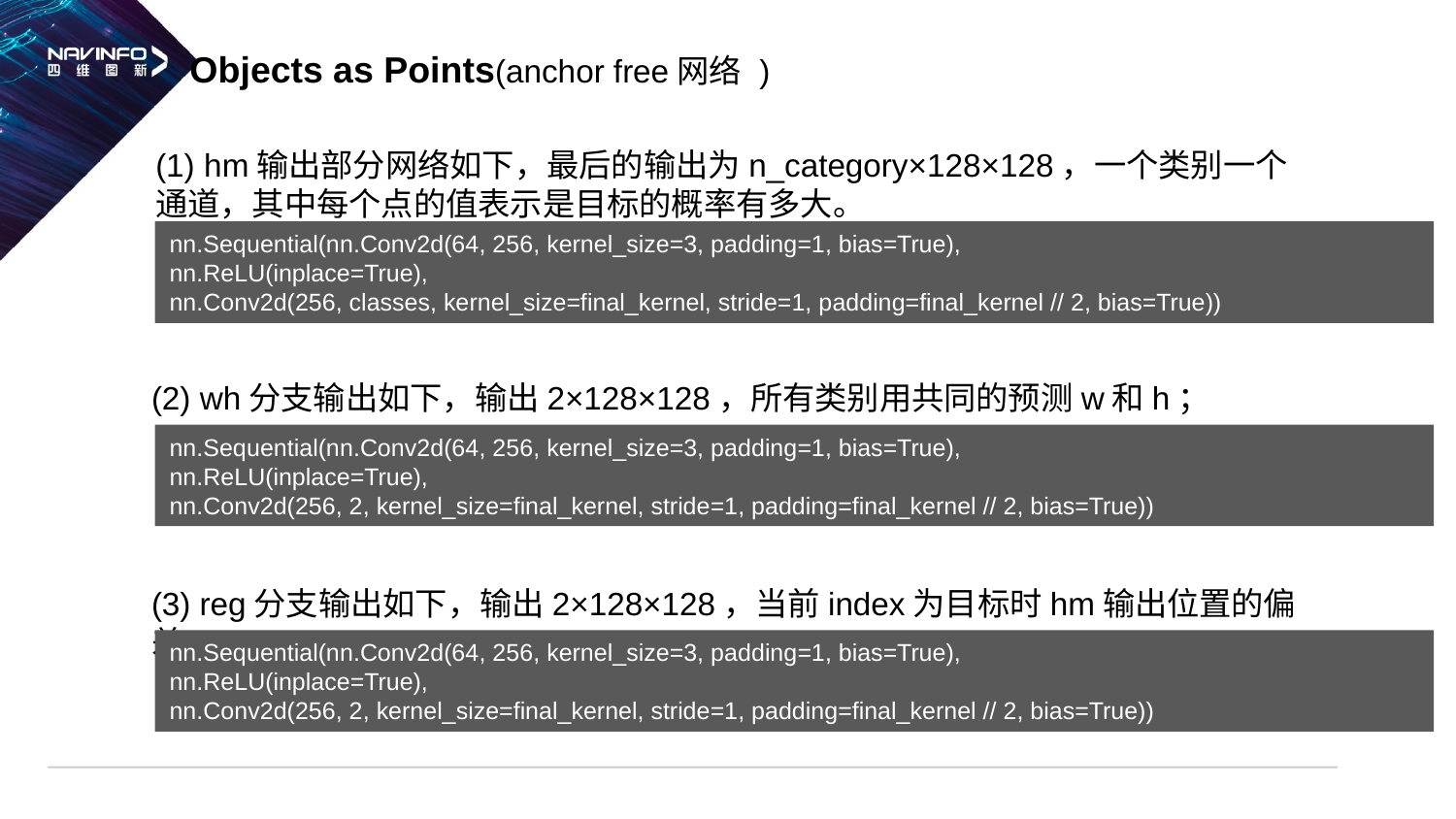

Objects as Points(anchor free网络 )

(1) hm输出部分网络如下，最后的输出为n_category×128×128，一个类别一个通道，其中每个点的值表示是目标的概率有多大。
nn.Sequential(nn.Conv2d(64, 256, kernel_size=3, padding=1, bias=True),
nn.ReLU(inplace=True),
nn.Conv2d(256, classes, kernel_size=final_kernel, stride=1, padding=final_kernel // 2, bias=True))
(2) wh分支输出如下，输出2×128×128，所有类别用共同的预测w和h；
nn.Sequential(nn.Conv2d(64, 256, kernel_size=3, padding=1, bias=True),
nn.ReLU(inplace=True),
nn.Conv2d(256, 2, kernel_size=final_kernel, stride=1, padding=final_kernel // 2, bias=True))
(3) reg分支输出如下，输出2×128×128，当前index为目标时hm输出位置的偏差；
nn.Sequential(nn.Conv2d(64, 256, kernel_size=3, padding=1, bias=True),
nn.ReLU(inplace=True),
nn.Conv2d(256, 2, kernel_size=final_kernel, stride=1, padding=final_kernel // 2, bias=True))